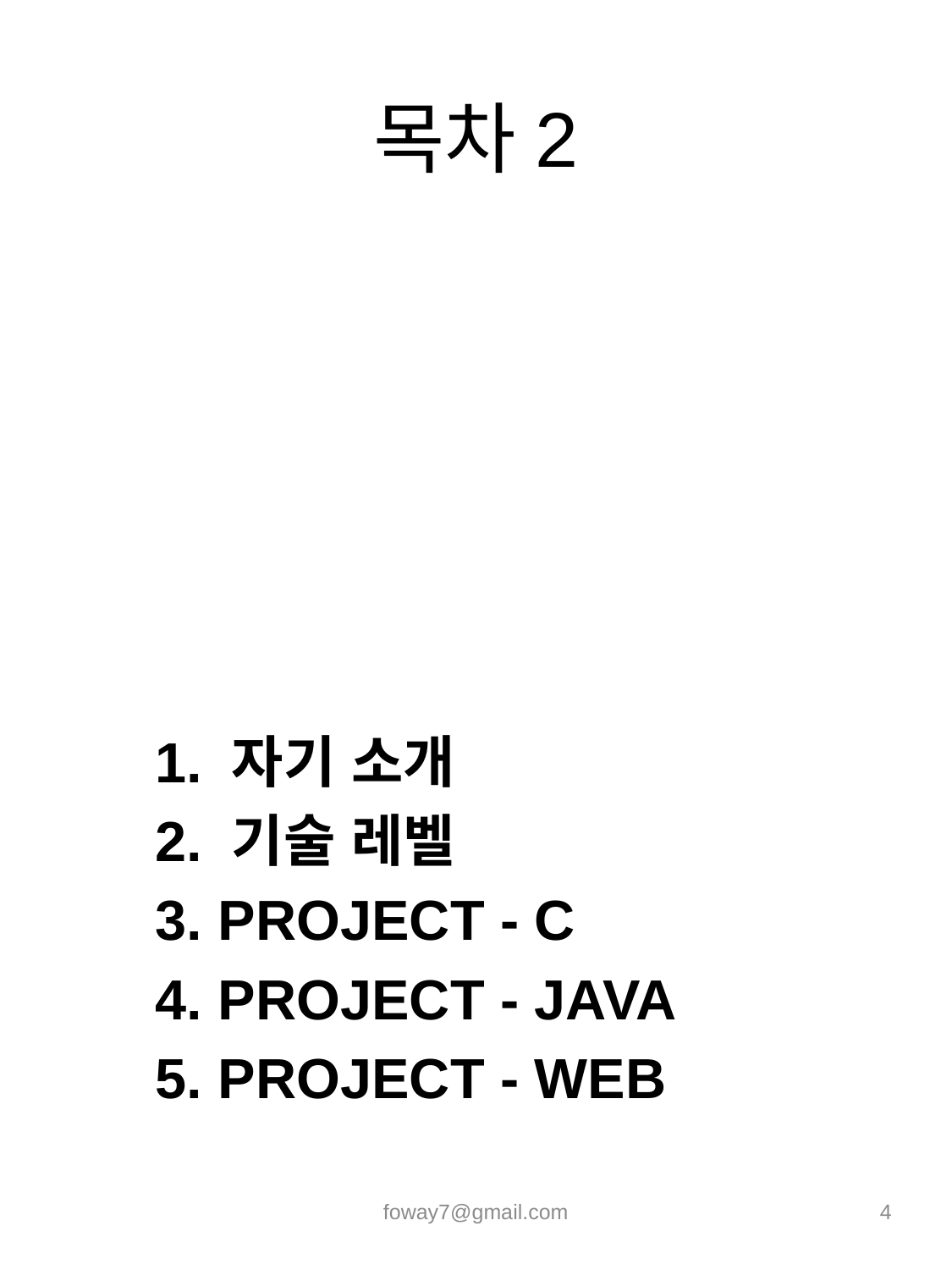

# 목차2
1. 자기 소개
2. 기술 레벨
3. PROJECT - C
4. PROJECT - JAVA
5. PROJECT - WEB
foway7@gmail.com
4